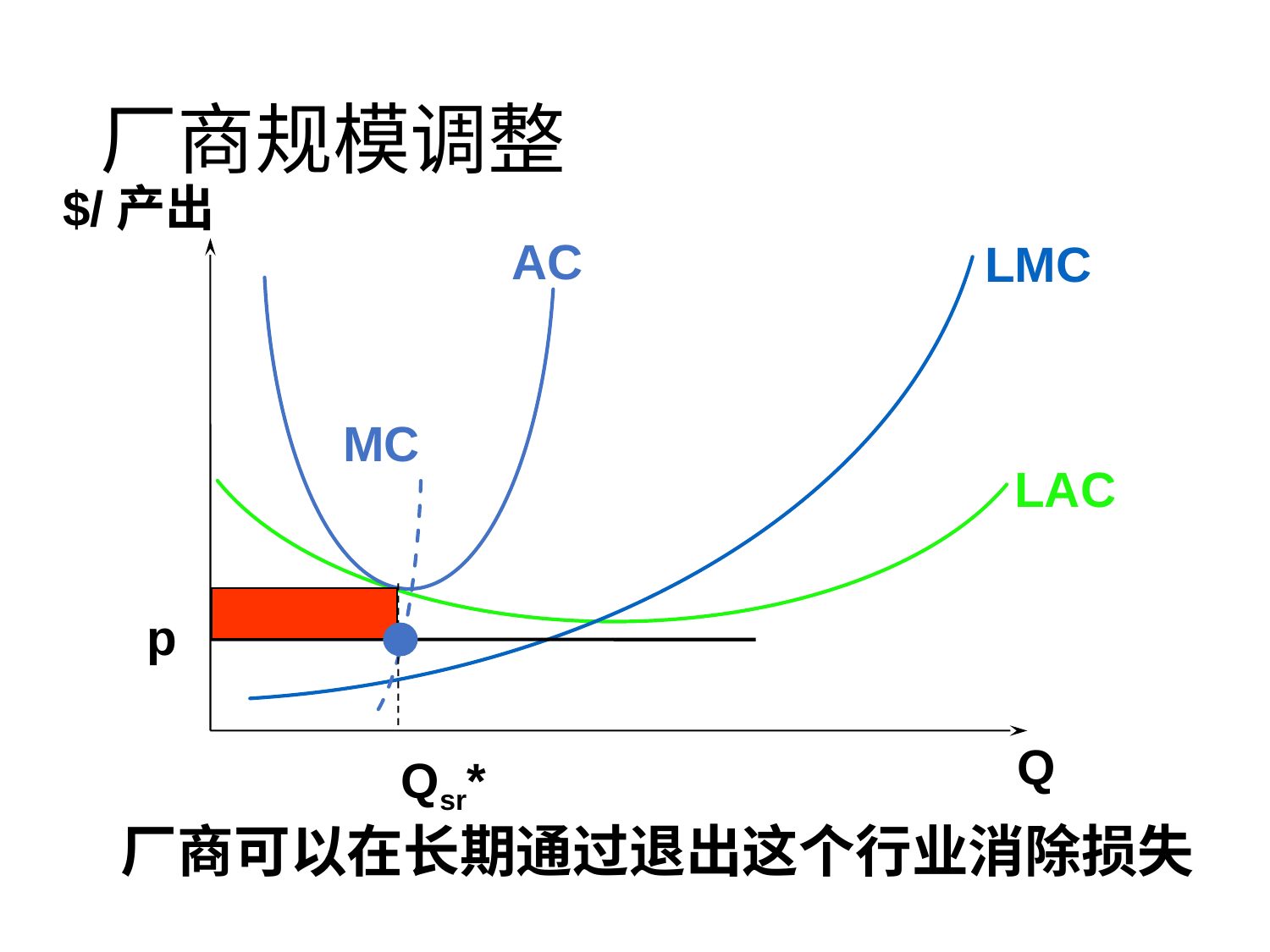

# 厂商规模调整

$/产出
AC
LMC

MC

LAC

p

Q

Qsr*
厂商可以在长期通过退出这个行业消除损失